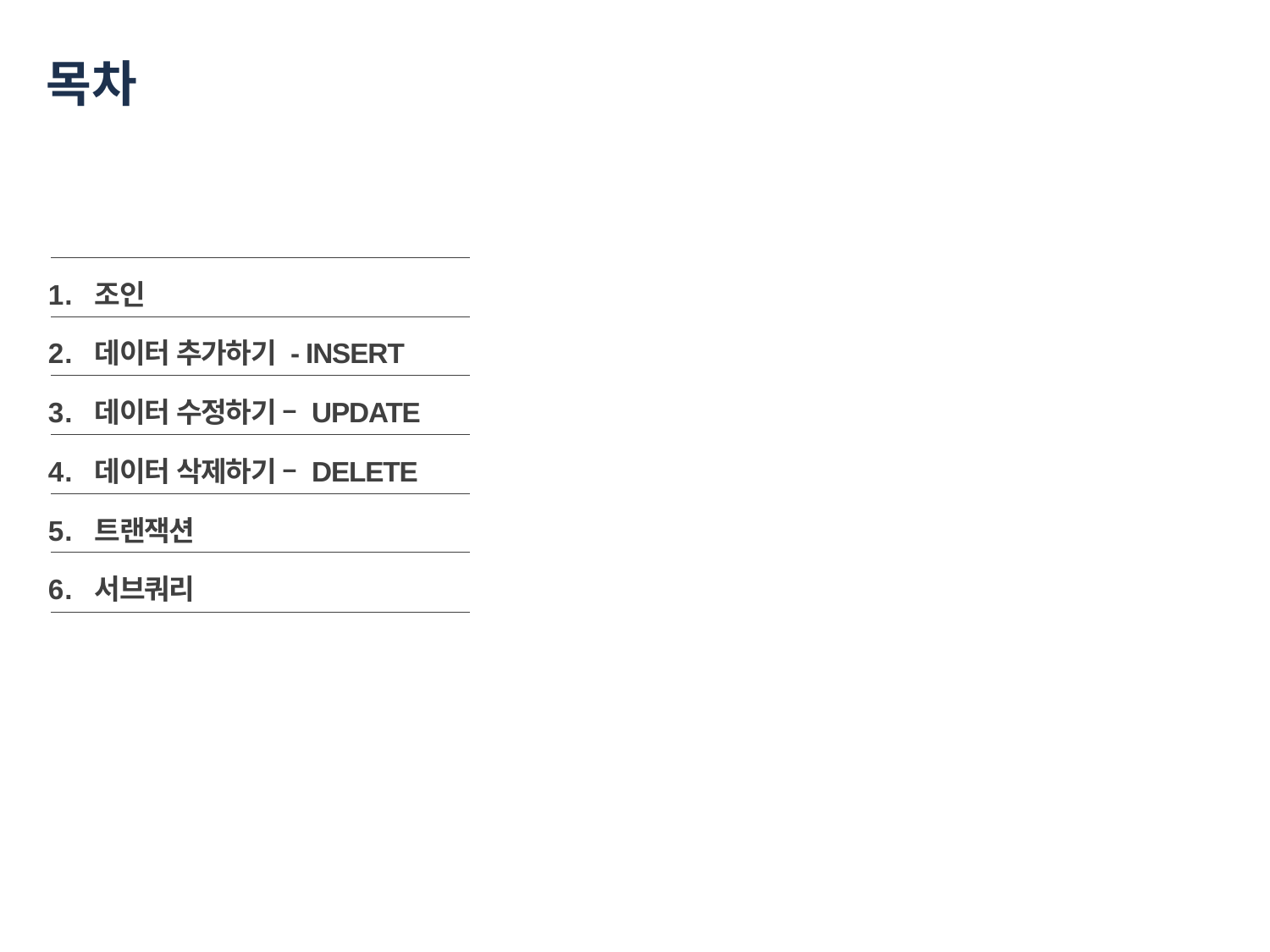

# 목차
조인
데이터 추가하기 - INSERT
데이터 수정하기 – UPDATE
데이터 삭제하기 – DELETE
트랜잭션
서브쿼리